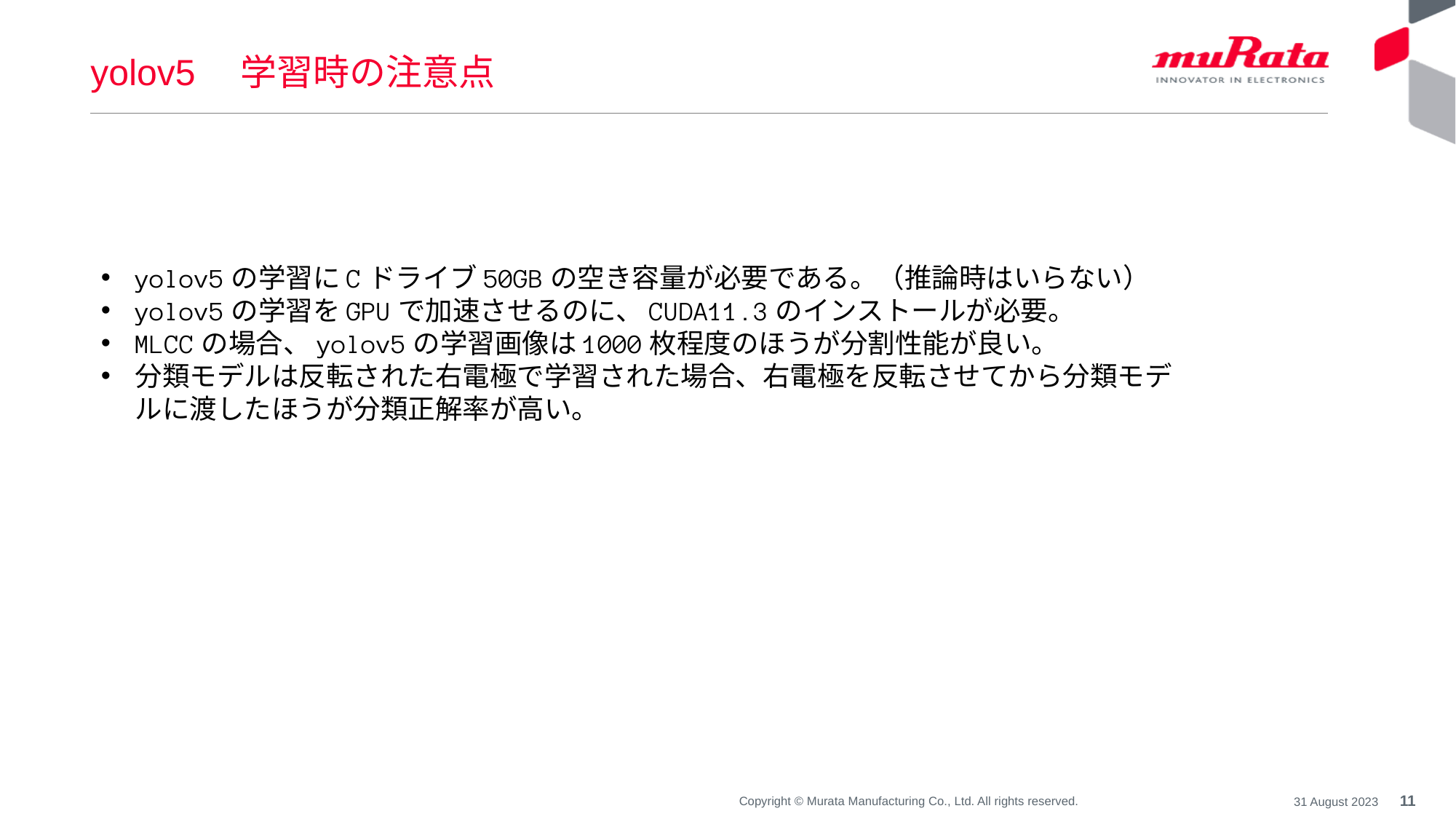

# yolov5　学習時の注意点
yolov5の学習にCドライブ50GBの空き容量が必要である。（推論時はいらない）
yolov5の学習をGPUで加速させるのに、CUDA11.3のインストールが必要。
MLCCの場合、yolov5の学習画像は1000枚程度のほうが分割性能が良い。
分類モデルは反転された右電極で学習された場合、右電極を反転させてから分類モデルに渡したほうが分類正解率が高い。